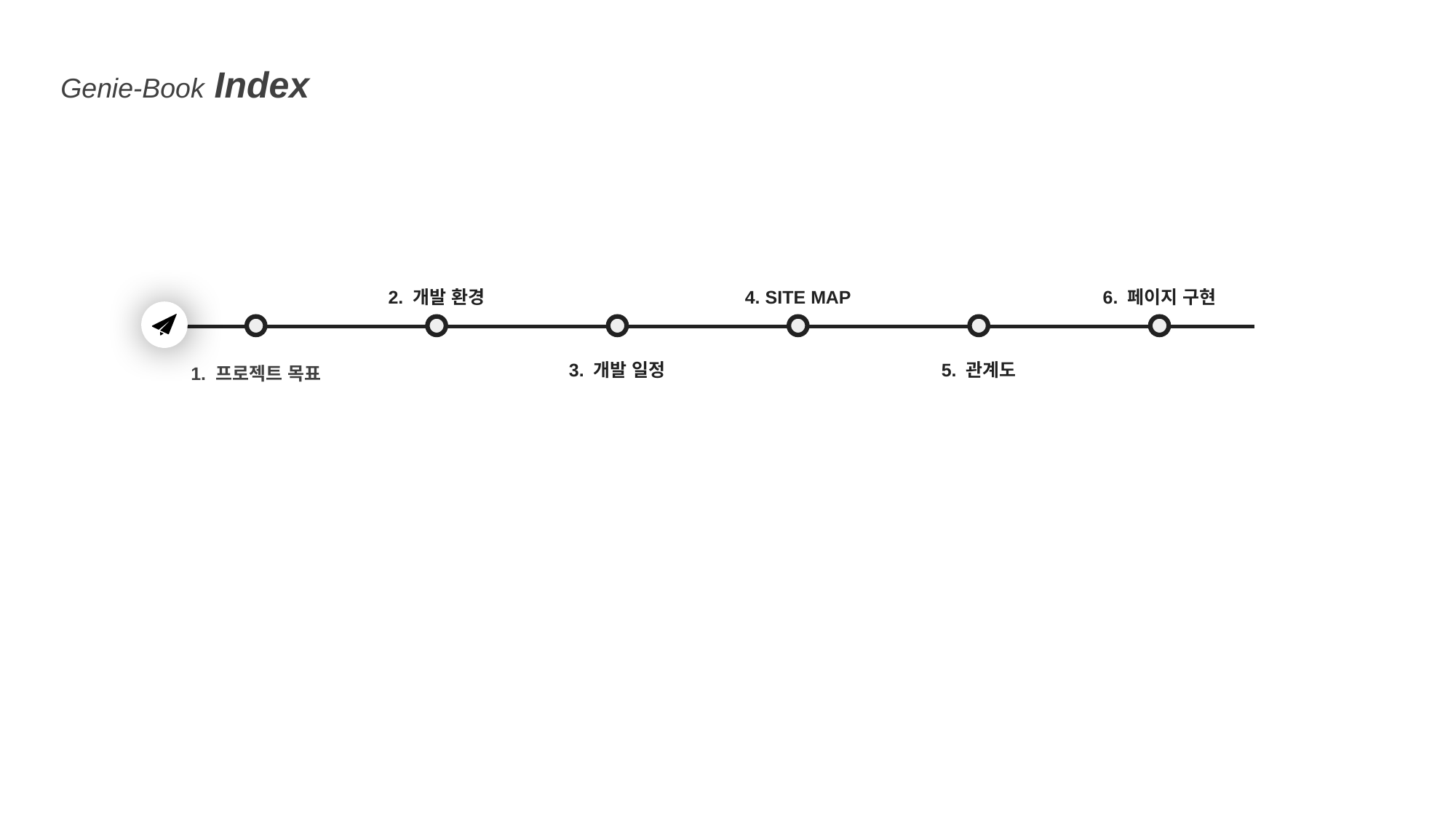

Genie-Book Index
2. 개발 환경
4. SITE MAP
6. 페이지 구현

3. 개발 일정
5. 관계도
1. 프로젝트 목표